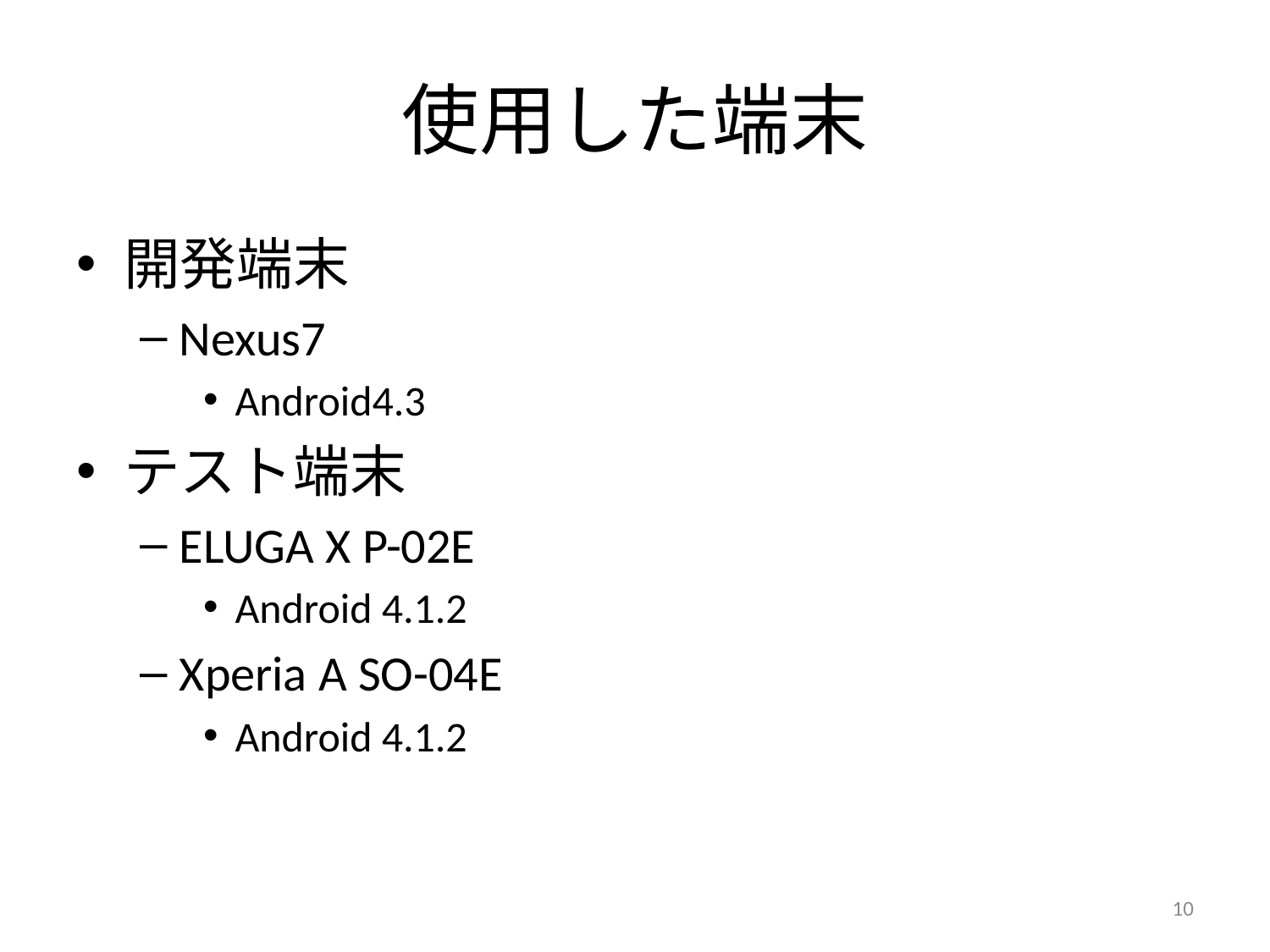

# 使用した端末
開発端末
Nexus7
Android4.3
テスト端末
ELUGA X P-02E
Android 4.1.2
Xperia A SO-04E
Android 4.1.2
10